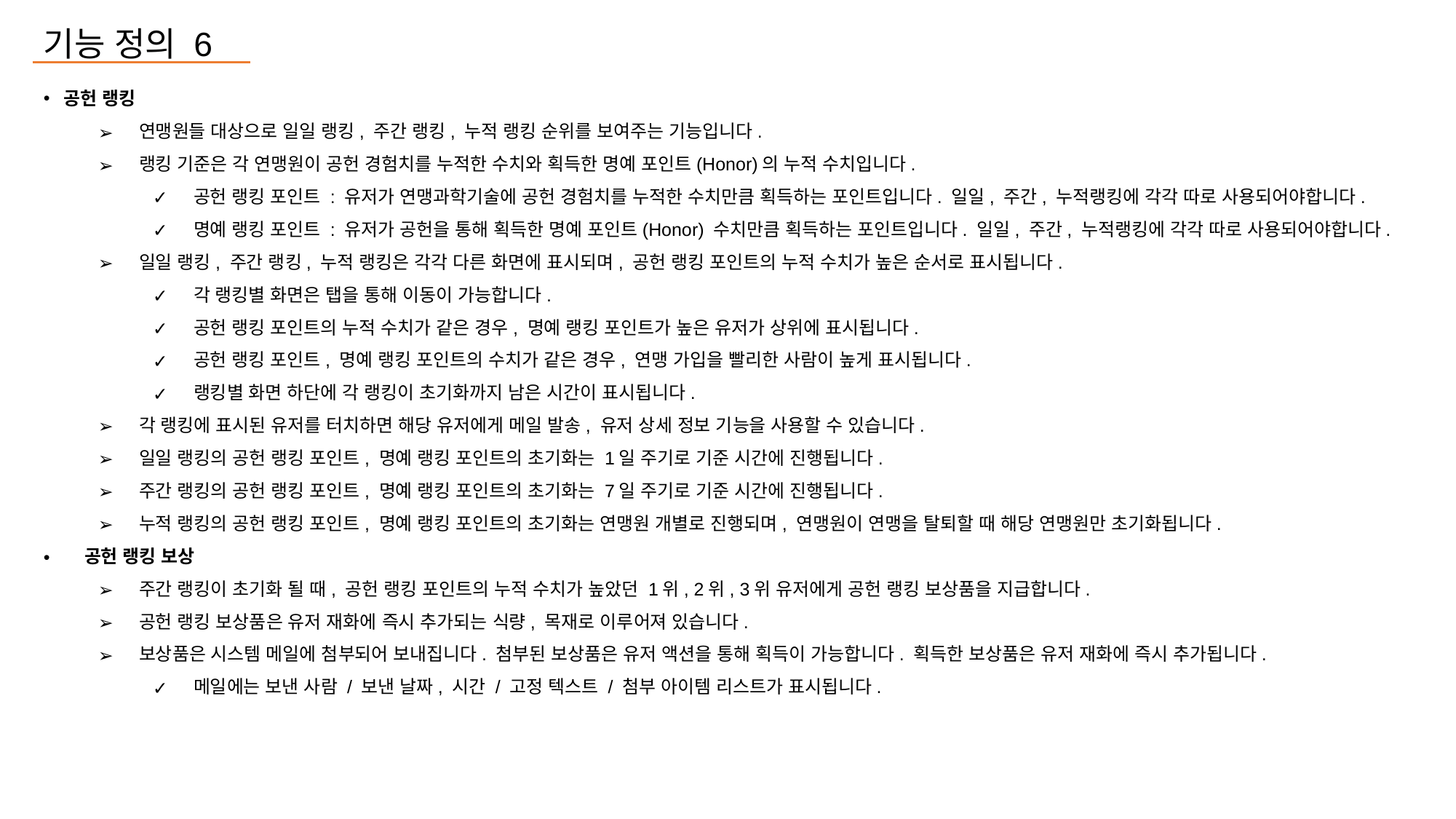

기능 정의 6
공헌 랭킹
연맹원들 대상으로 일일 랭킹, 주간 랭킹, 누적 랭킹 순위를 보여주는 기능입니다.
랭킹 기준은 각 연맹원이 공헌 경험치를 누적한 수치와 획득한 명예 포인트(Honor)의 누적 수치입니다.
공헌 랭킹 포인트 : 유저가 연맹과학기술에 공헌 경험치를 누적한 수치만큼 획득하는 포인트입니다. 일일, 주간, 누적랭킹에 각각 따로 사용되어야합니다.
명예 랭킹 포인트 : 유저가 공헌을 통해 획득한 명예 포인트(Honor) 수치만큼 획득하는 포인트입니다. 일일, 주간, 누적랭킹에 각각 따로 사용되어야합니다.
일일 랭킹, 주간 랭킹, 누적 랭킹은 각각 다른 화면에 표시되며, 공헌 랭킹 포인트의 누적 수치가 높은 순서로 표시됩니다.
각 랭킹별 화면은 탭을 통해 이동이 가능합니다.
공헌 랭킹 포인트의 누적 수치가 같은 경우, 명예 랭킹 포인트가 높은 유저가 상위에 표시됩니다.
공헌 랭킹 포인트, 명예 랭킹 포인트의 수치가 같은 경우, 연맹 가입을 빨리한 사람이 높게 표시됩니다.
랭킹별 화면 하단에 각 랭킹이 초기화까지 남은 시간이 표시됩니다.
각 랭킹에 표시된 유저를 터치하면 해당 유저에게 메일 발송, 유저 상세 정보 기능을 사용할 수 있습니다.
일일 랭킹의 공헌 랭킹 포인트, 명예 랭킹 포인트의 초기화는 1일 주기로 기준 시간에 진행됩니다.
주간 랭킹의 공헌 랭킹 포인트, 명예 랭킹 포인트의 초기화는 7일 주기로 기준 시간에 진행됩니다.
누적 랭킹의 공헌 랭킹 포인트, 명예 랭킹 포인트의 초기화는 연맹원 개별로 진행되며, 연맹원이 연맹을 탈퇴할 때 해당 연맹원만 초기화됩니다.
공헌 랭킹 보상
주간 랭킹이 초기화 될 때, 공헌 랭킹 포인트의 누적 수치가 높았던 1위, 2위, 3위 유저에게 공헌 랭킹 보상품을 지급합니다.
공헌 랭킹 보상품은 유저 재화에 즉시 추가되는 식량, 목재로 이루어져 있습니다.
보상품은 시스템 메일에 첨부되어 보내집니다. 첨부된 보상품은 유저 액션을 통해 획득이 가능합니다. 획득한 보상품은 유저 재화에 즉시 추가됩니다.
메일에는 보낸 사람 / 보낸 날짜, 시간 / 고정 텍스트 / 첨부 아이템 리스트가 표시됩니다.